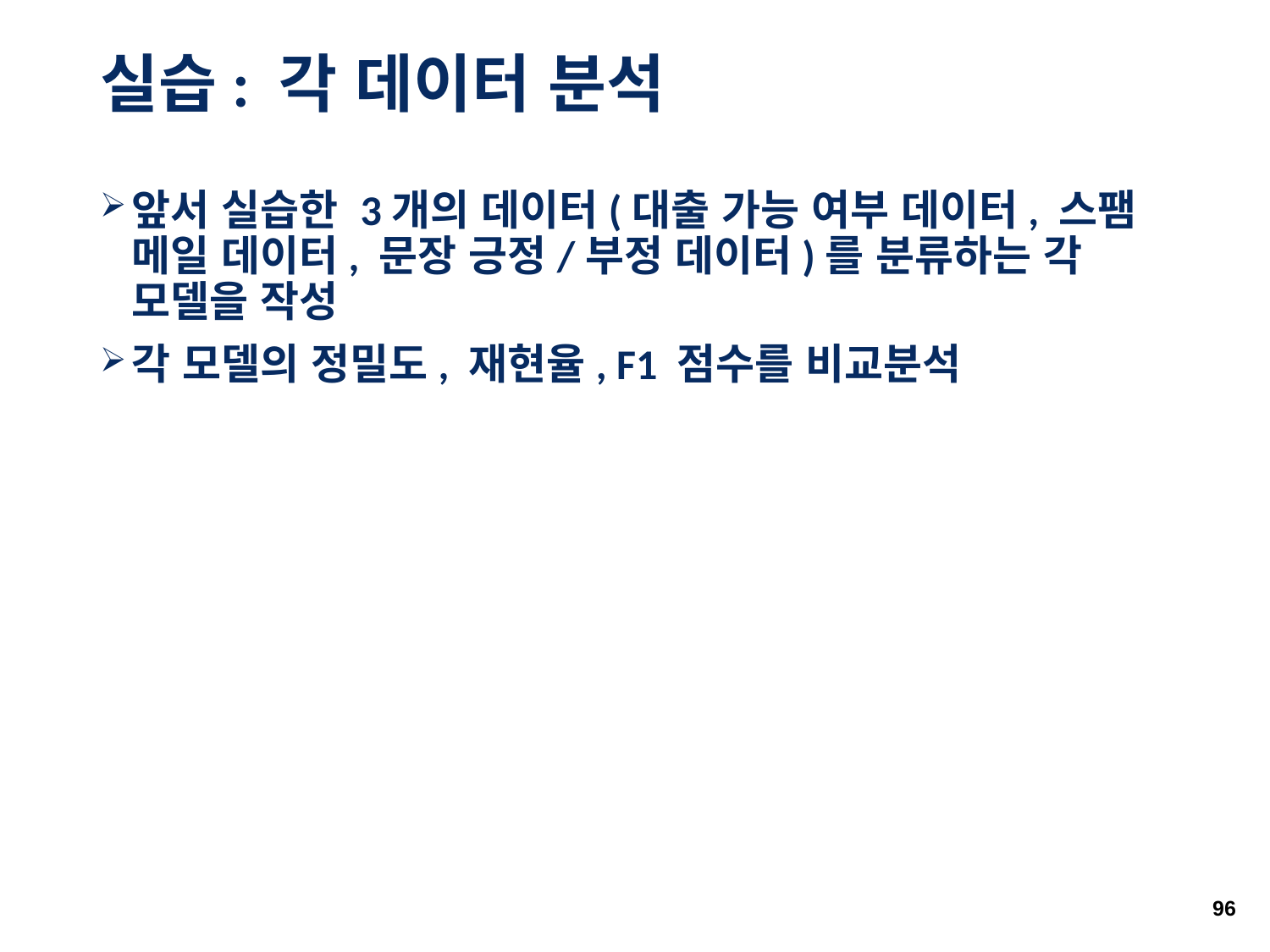

# 실습: 각 데이터 분석
앞서 실습한 3개의 데이터(대출 가능 여부 데이터, 스팸 메일 데이터, 문장 긍정/부정 데이터)를 분류하는 각 모델을 작성
각 모델의 정밀도, 재현율, F1 점수를 비교분석
96